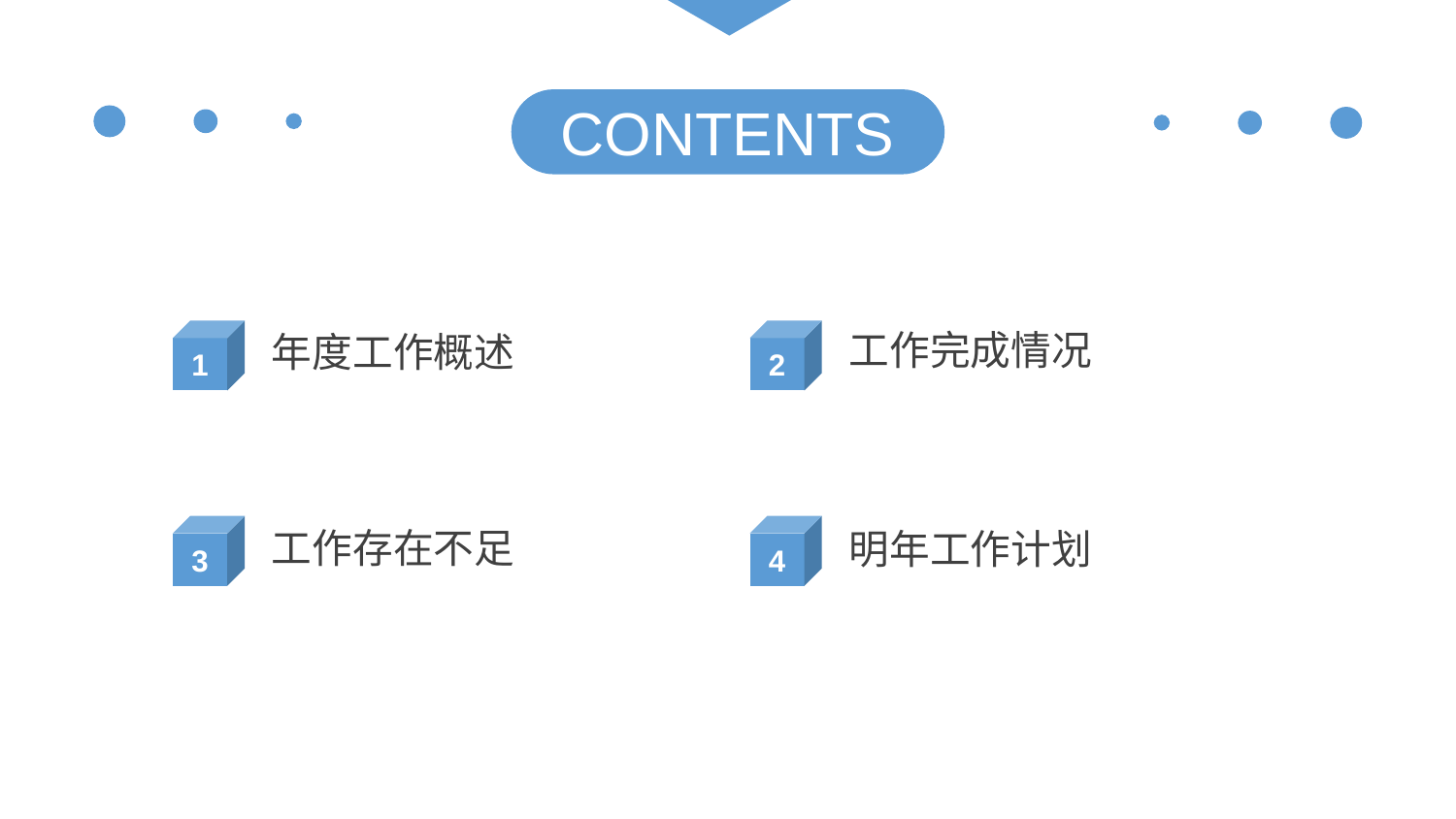

CONTENTS
工作完成情况
年度工作概述
1
2
工作存在不足
明年工作计划
3
4